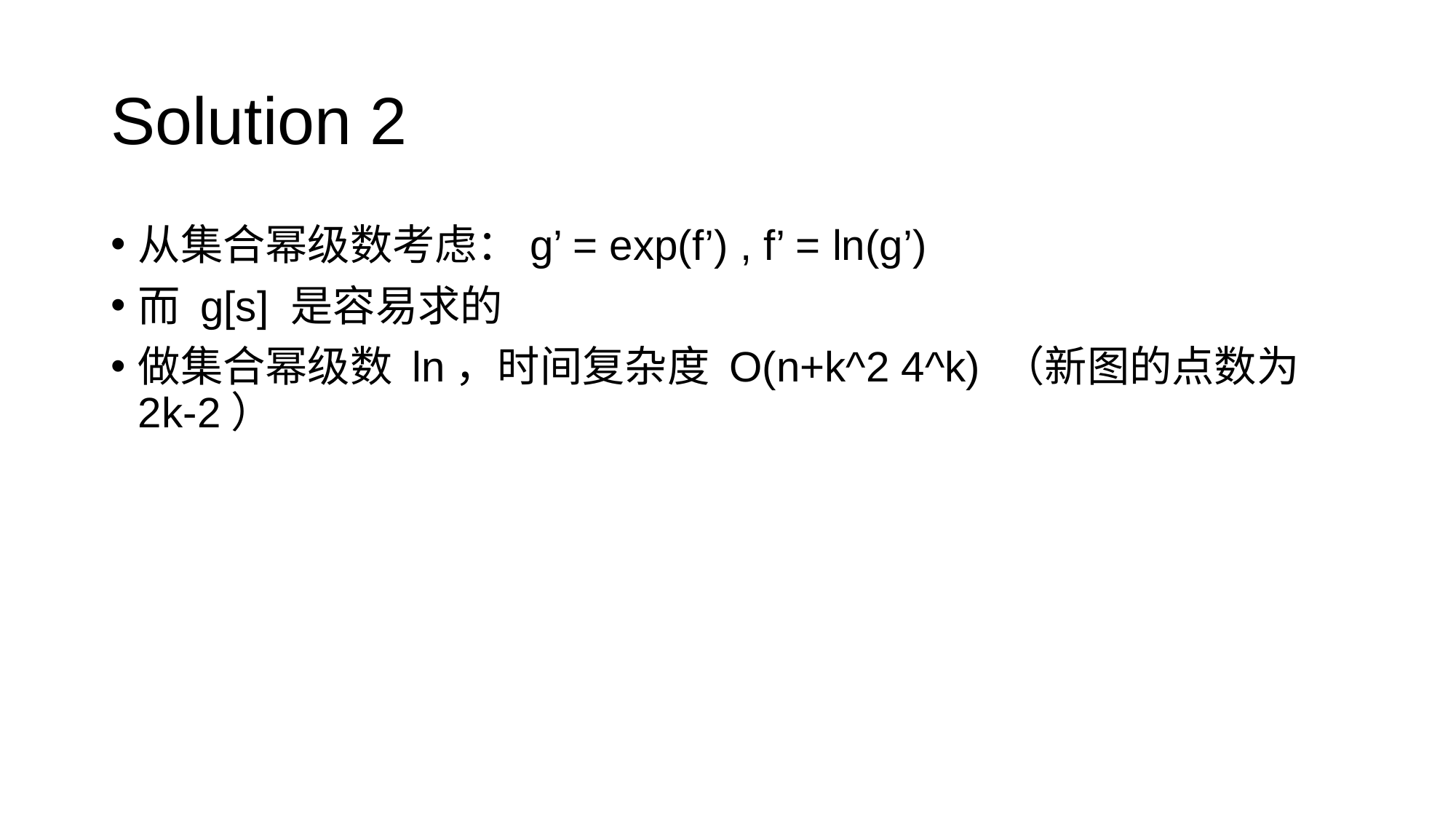

# Solution 2
从集合幂级数考虑：g’ = exp(f’) , f’ = ln(g’)
而 g[s] 是容易求的
做集合幂级数 ln，时间复杂度 O(n+k^2 4^k) （新图的点数为 2k-2）